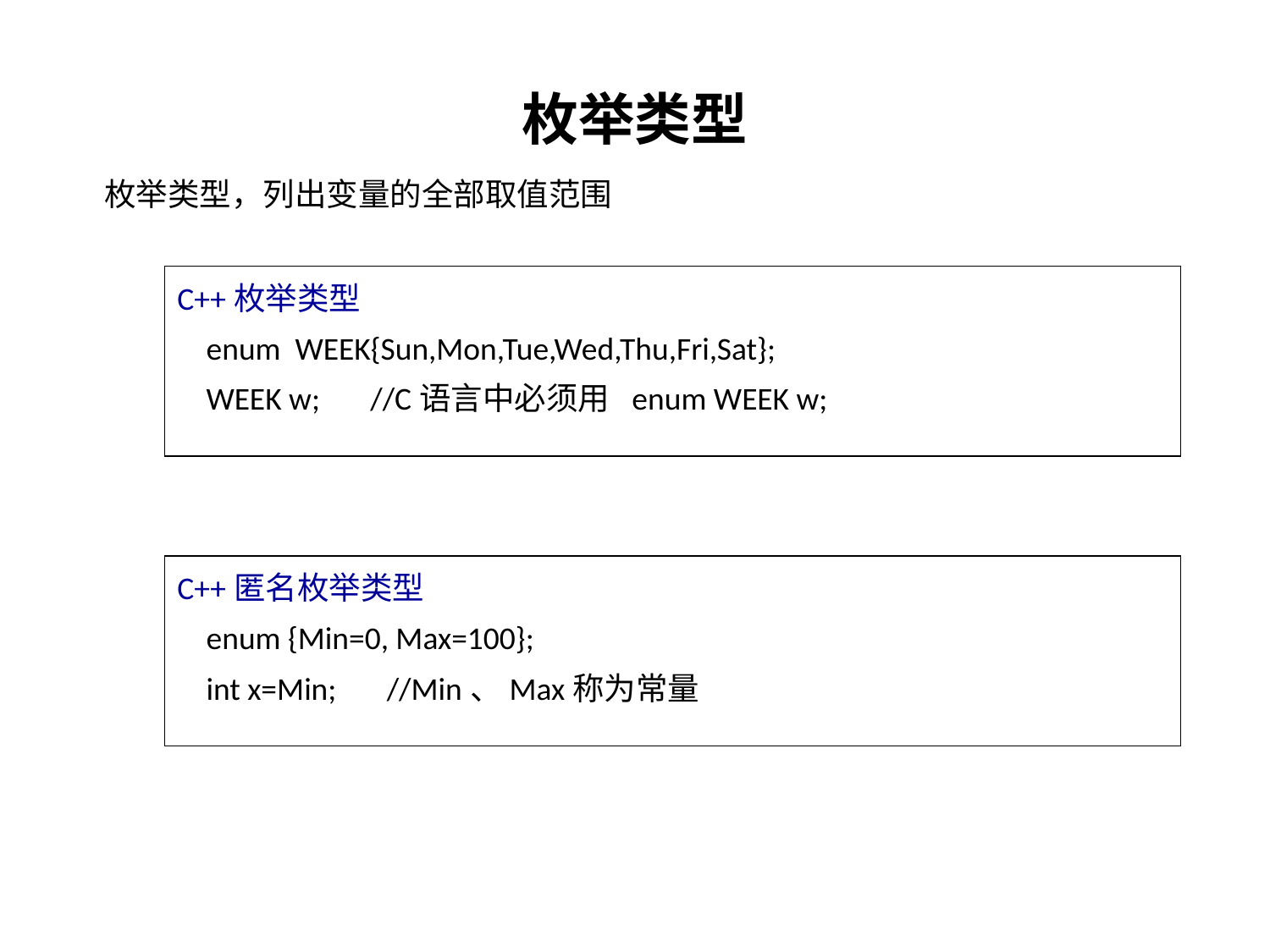

# 枚举类型
枚举类型，列出变量的全部取值范围
C++枚举类型
    enum  WEEK{Sun,Mon,Tue,Wed,Thu,Fri,Sat};
    WEEK w;       //C语言中必须用  enum WEEK w;
C++匿名枚举类型
    enum {Min=0, Max=100};
    int x=Min;       //Min、Max称为常量